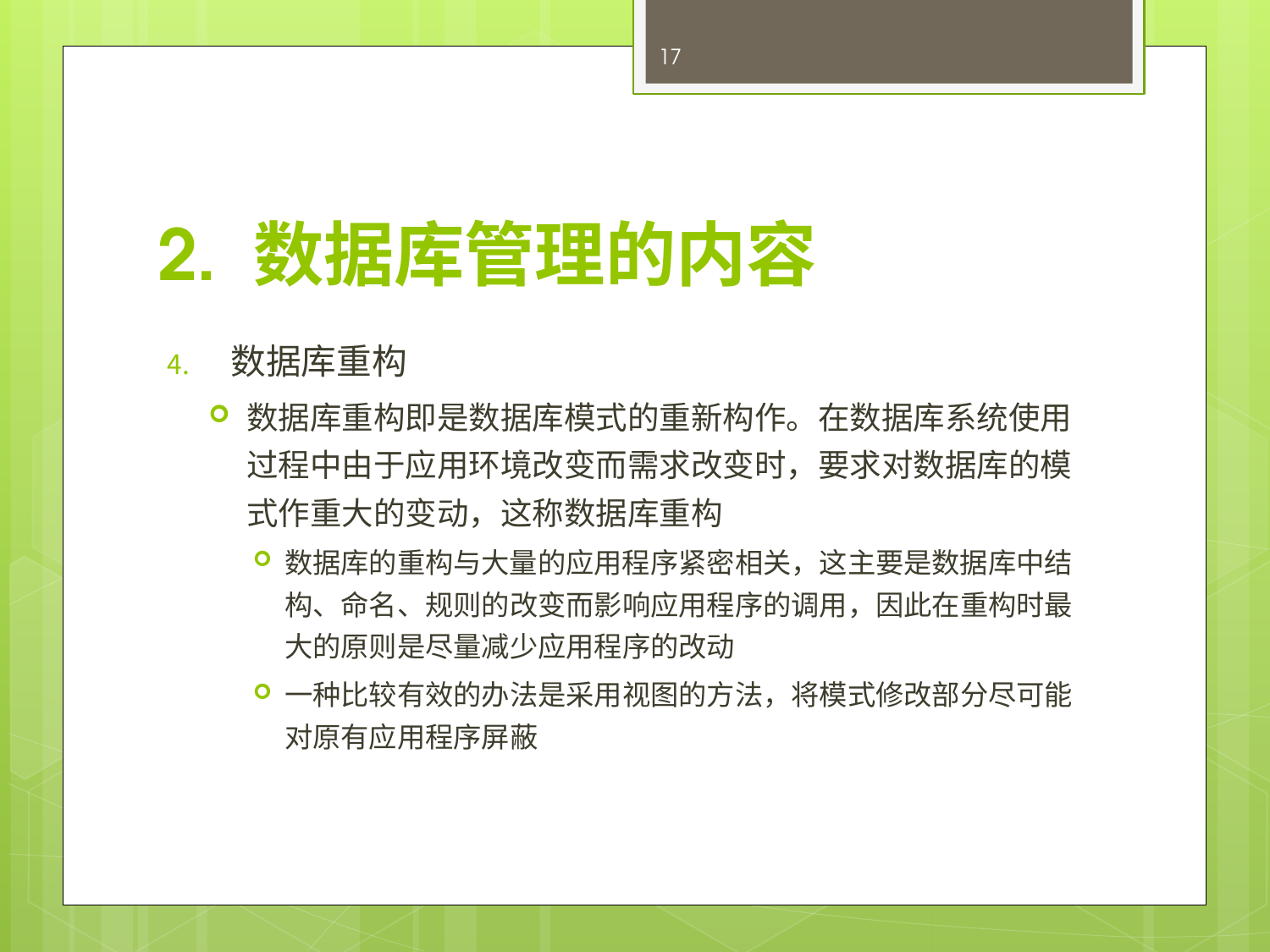

17
# 2. 数据库管理的内容
数据库重构
数据库重构即是数据库模式的重新构作。在数据库系统使用过程中由于应用环境改变而需求改变时，要求对数据库的模式作重大的变动，这称数据库重构
数据库的重构与大量的应用程序紧密相关，这主要是数据库中结构、命名、规则的改变而影响应用程序的调用，因此在重构时最大的原则是尽量减少应用程序的改动
一种比较有效的办法是采用视图的方法，将模式修改部分尽可能对原有应用程序屏蔽